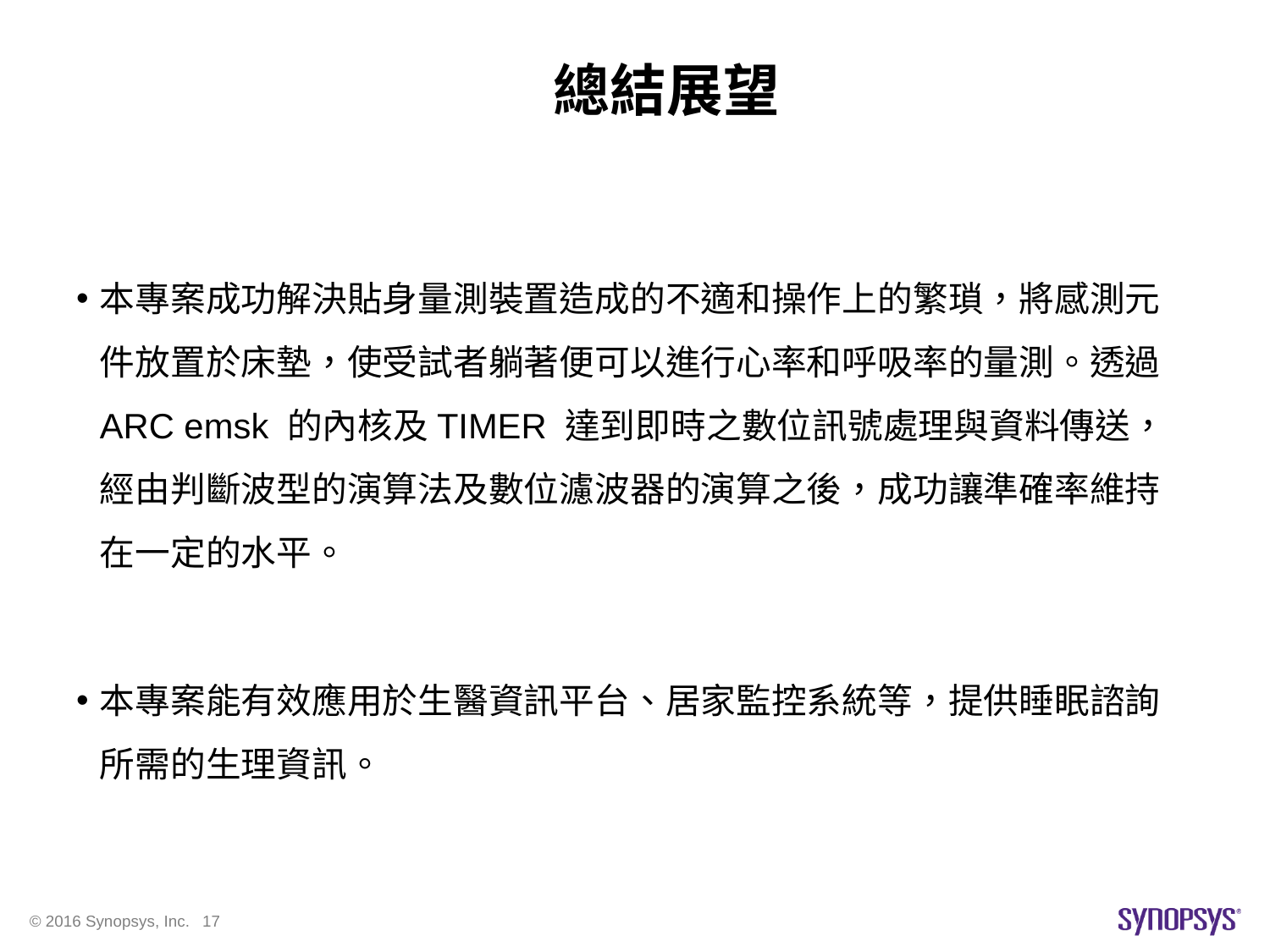

# 總結展望

本專案成功解決貼身量測裝置造成的不適和操作上的繁瑣，將感測元件放置於床墊，使受試者躺著便可以進行心率和呼吸率的量測。透過ARC emsk 的內核及TIMER 達到即時之數位訊號處理與資料傳送，經由判斷波型的演算法及數位濾波器的演算之後，成功讓準確率維持在一定的水平。

本專案能有效應用於生醫資訊平台、居家監控系統等，提供睡眠諮詢所需的生理資訊。